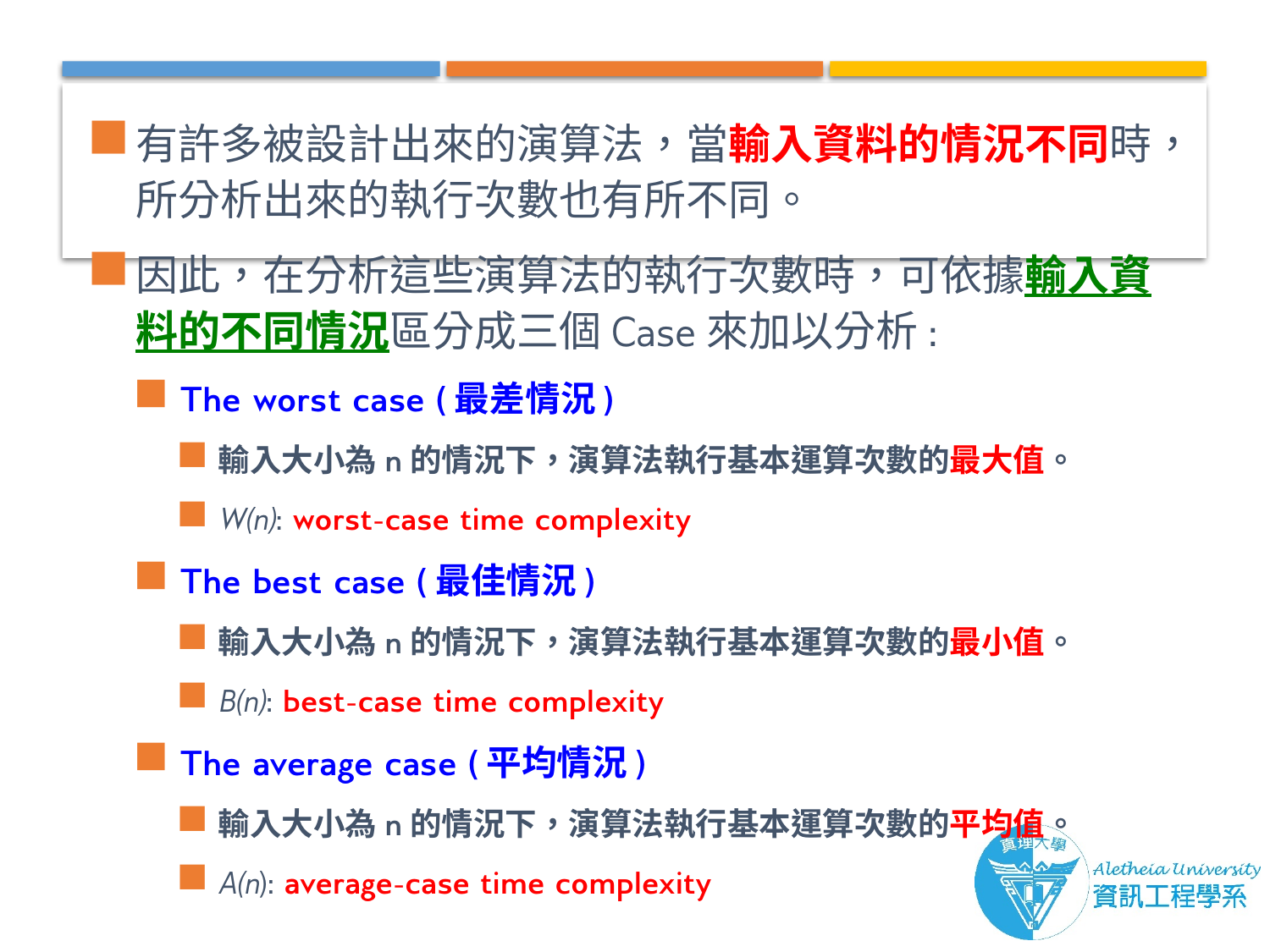

有許多被設計出來的演算法，當輸入資料的情況不同時，所分析出來的執行次數也有所不同。
因此，在分析這些演算法的執行次數時，可依據輸入資料的不同情況區分成三個Case來加以分析:
The worst case (最差情況)
輸入大小為n的情況下，演算法執行基本運算次數的最大值。
W(n): worst-case time complexity
The best case (最佳情況)
輸入大小為n的情況下，演算法執行基本運算次數的最小值。
B(n): best-case time complexity
The average case (平均情況)
輸入大小為n的情況下，演算法執行基本運算次數的平均值。
A(n): average-case time complexity